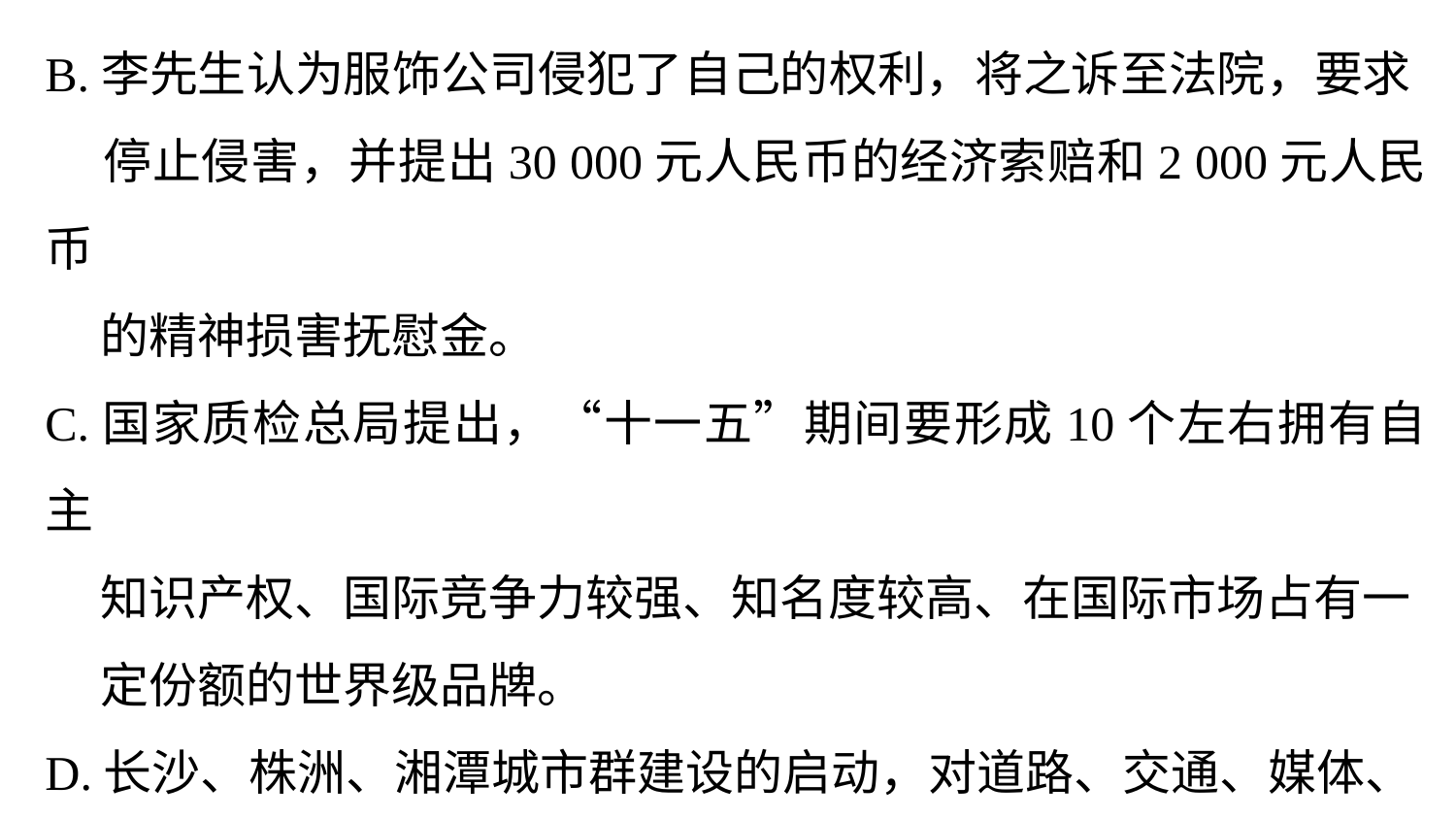

B.李先生认为服饰公司侵犯了自己的权利，将之诉至法院，要求
    停止侵害，并提出30 000元人民币的经济索赔和2 000元人民币
    的精神损害抚慰金。
C.国家质检总局提出，“十一五”期间要形成10个左右拥有自主
    知识产权、国际竞争力较强、知名度较高、在国际市场占有一
    定份额的世界级品牌。
D.长沙、株洲、湘潭城市群建设的启动，对道路、交通、媒体、
    通讯等行业提出了新的要求，与此相关，长沙商业圈无疑也将
    面对重新洗牌的机会。